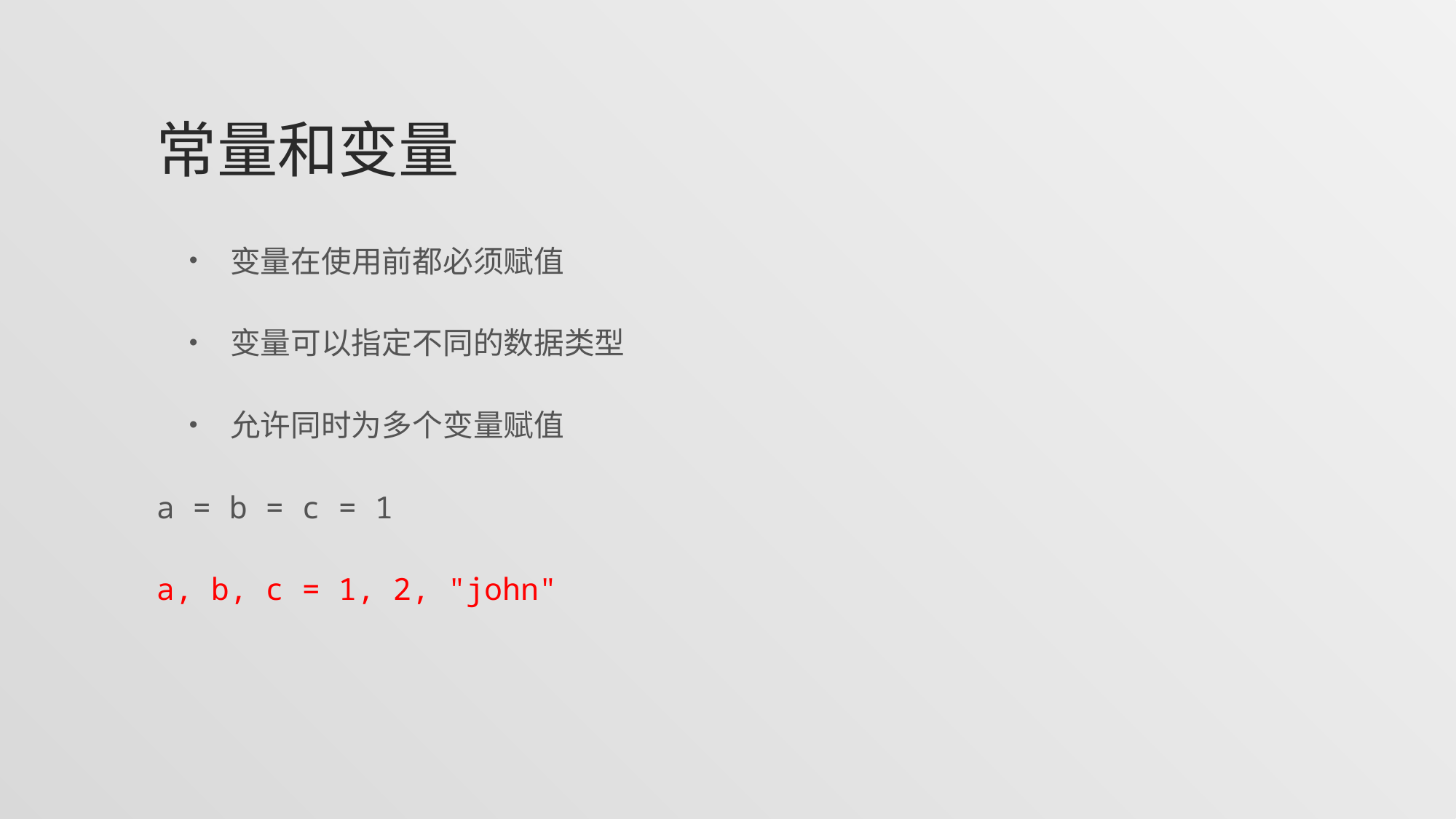

# 常量和变量
变量在使用前都必须赋值
变量可以指定不同的数据类型
允许同时为多个变量赋值
a = b = c = 1
a, b, c = 1, 2, "john"